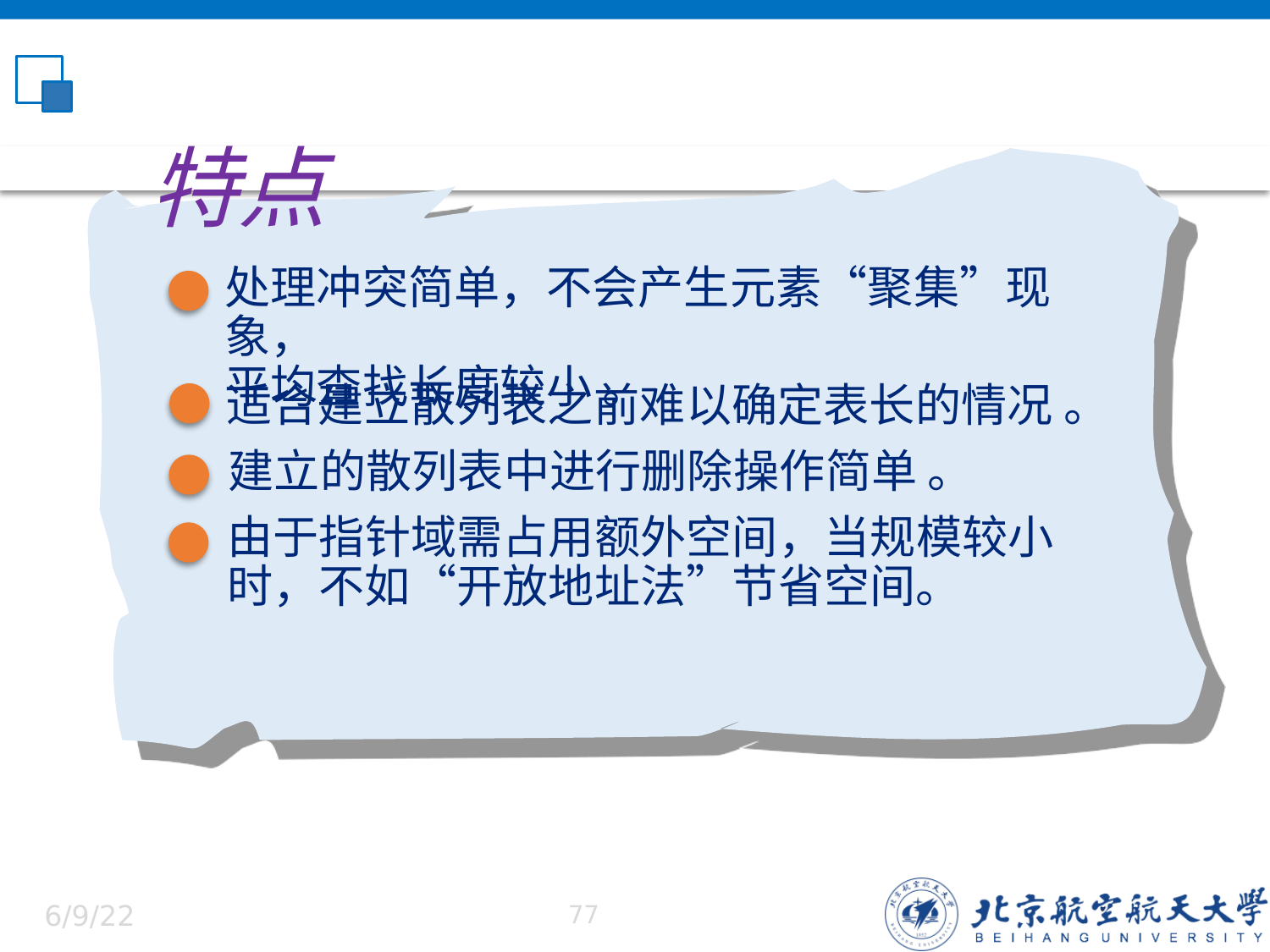

特点

处理冲突简单，不会产生元素“聚集”现象，
平均查找长度较小 。

适合建立散列表之前难以确定表长的情况 。

建立的散列表中进行删除操作简单 。

由于指针域需占用额外空间，当规模较小
时，不如“开放地址法”节省空间。

6/9/22
77